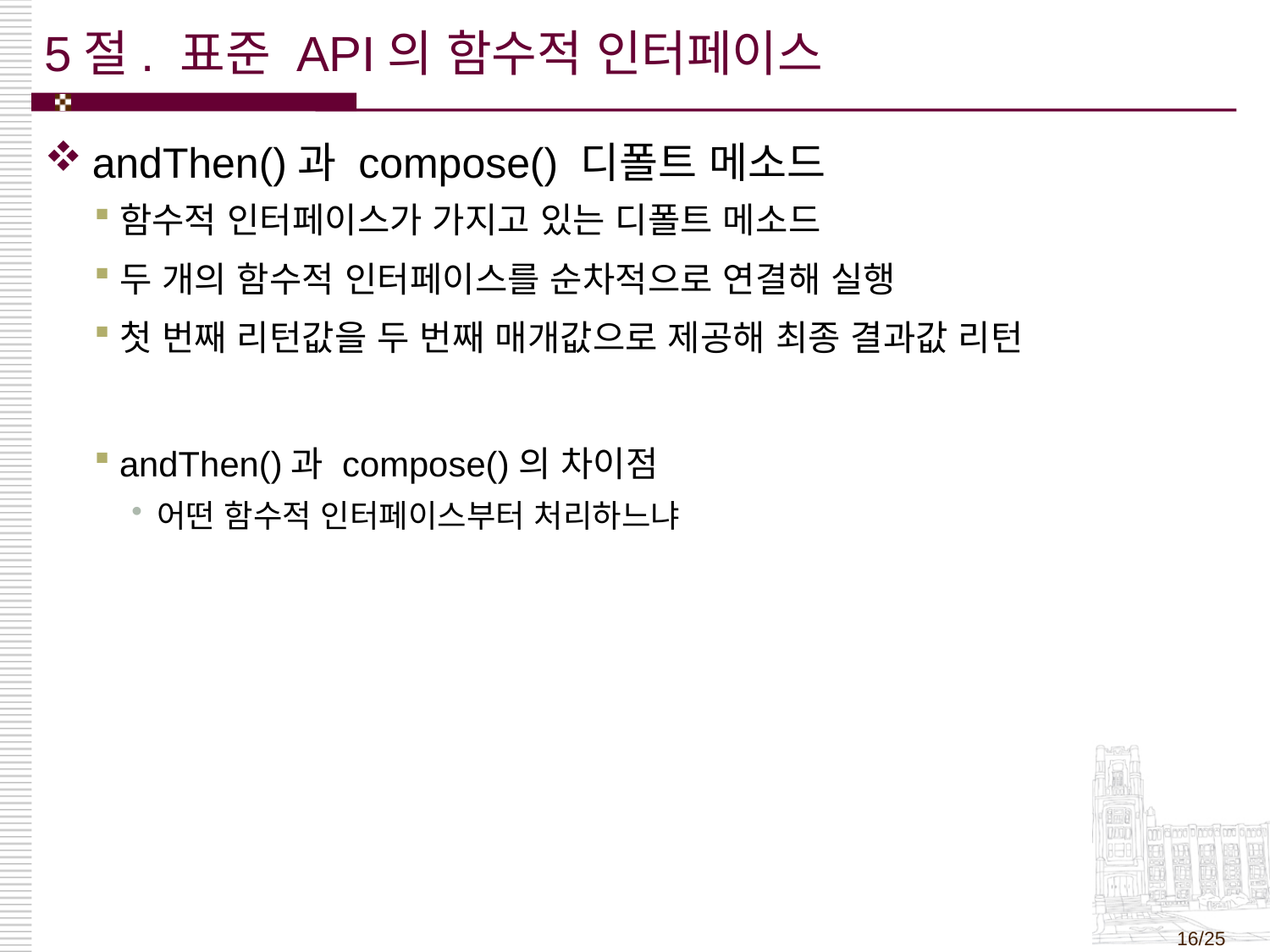

# 5절. 표준 API의 함수적 인터페이스
andThen()과 compose() 디폴트 메소드
함수적 인터페이스가 가지고 있는 디폴트 메소드
두 개의 함수적 인터페이스를 순차적으로 연결해 실행
첫 번째 리턴값을 두 번째 매개값으로 제공해 최종 결과값 리턴

andThen()과 compose()의 차이점
어떤 함수적 인터페이스부터 처리하느냐